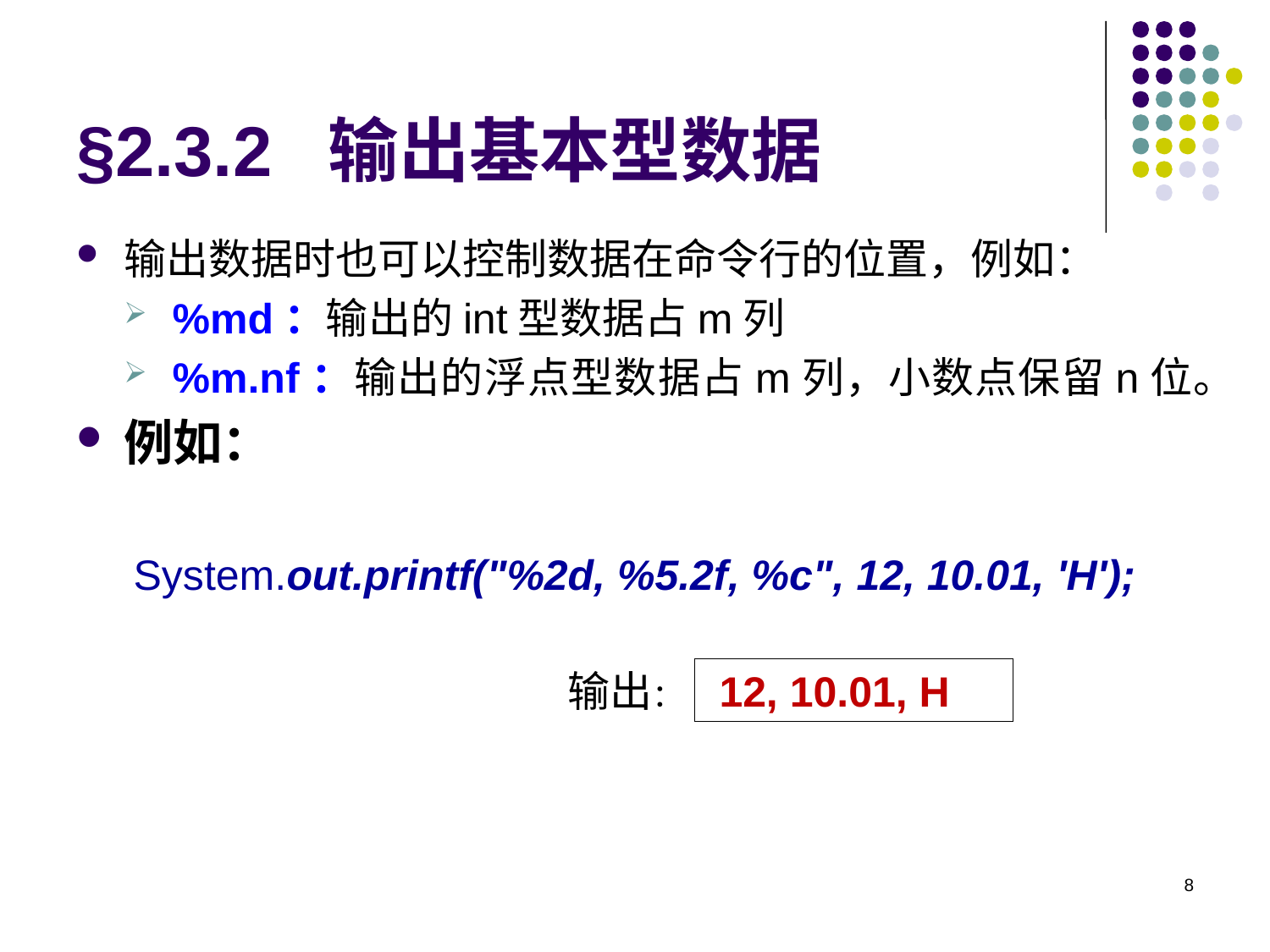

# §2.3.2  输出基本型数据
输出数据时也可以控制数据在命令行的位置，例如：
%md：输出的int型数据占m列
%m.nf：输出的浮点型数据占m列，小数点保留n位。
例如：

System.out.printf("%2d, %5.2f, %c", 12, 10.01, 'H');

输出：
 12, 10.01, H
8